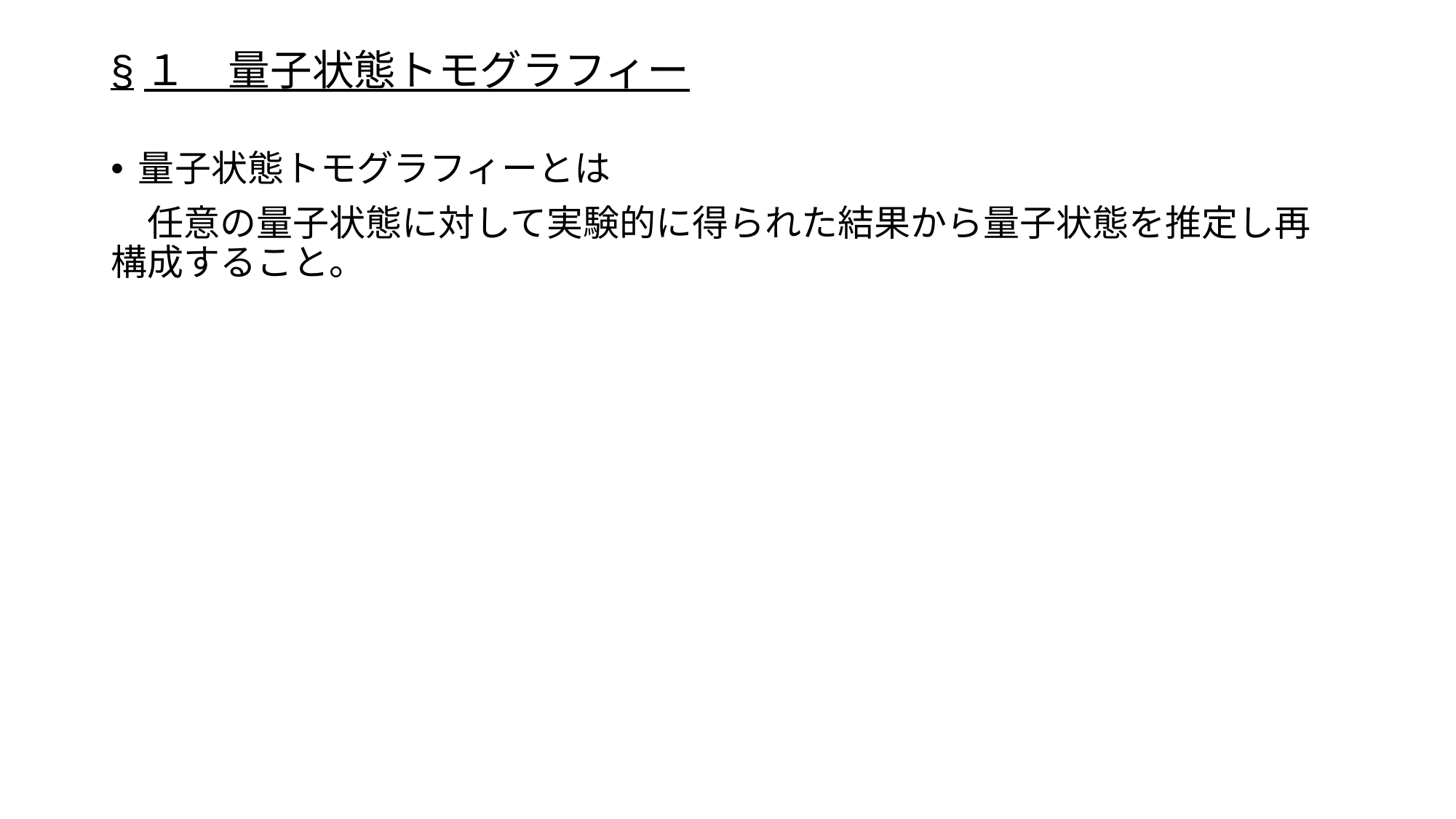

# §１　量子状態トモグラフィー
量子状態トモグラフィーとは
　任意の量子状態に対して実験的に得られた結果から量子状態を推定し再構成すること。